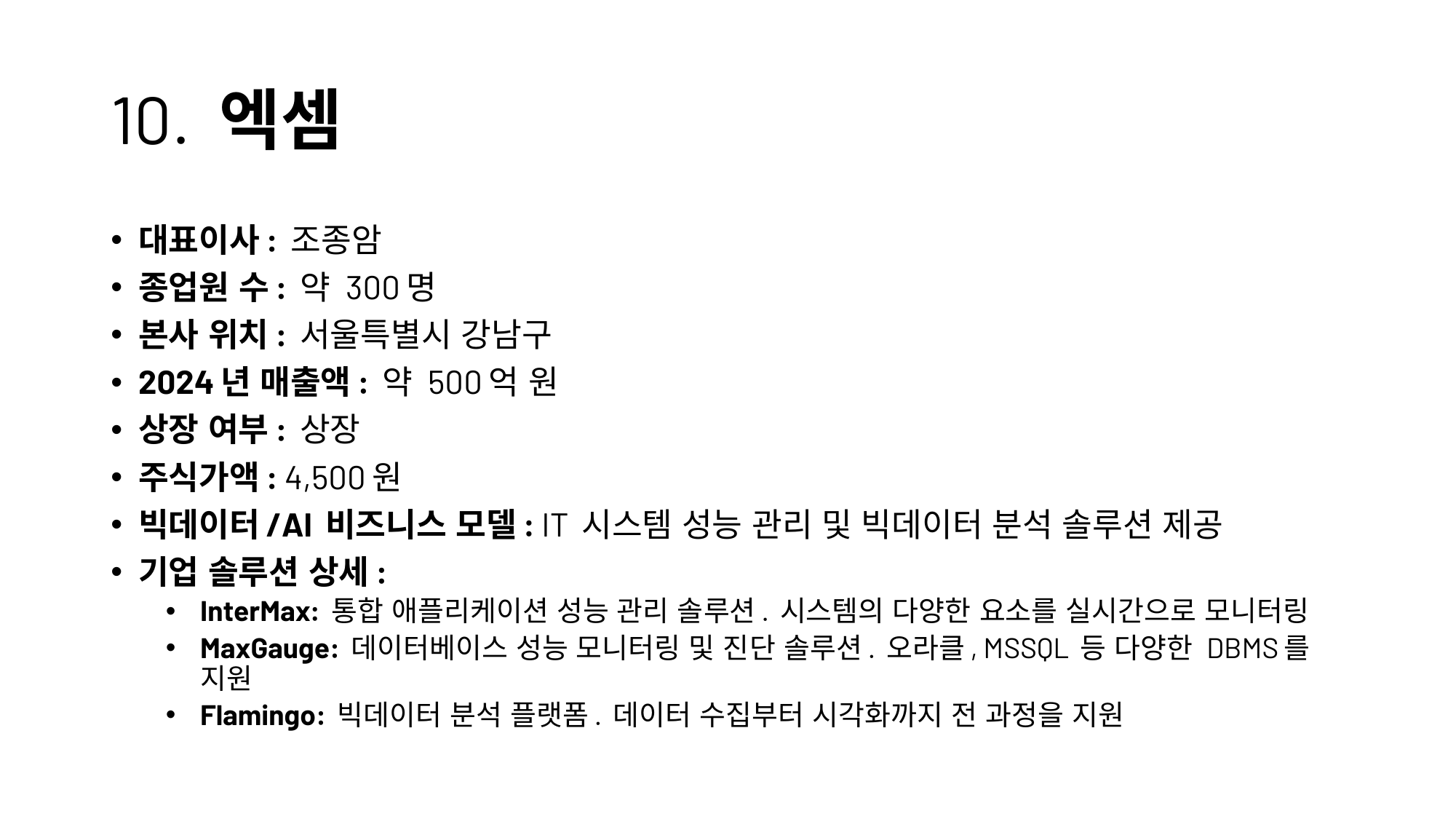

# 10. 엑셈
대표이사: 조종암
종업원 수: 약 300명
본사 위치: 서울특별시 강남구
2024년 매출액: 약 500억 원
상장 여부: 상장
주식가액: 4,500원
빅데이터/AI 비즈니스 모델: IT 시스템 성능 관리 및 빅데이터 분석 솔루션 제공
기업 솔루션 상세:
InterMax: 통합 애플리케이션 성능 관리 솔루션. 시스템의 다양한 요소를 실시간으로 모니터링
MaxGauge: 데이터베이스 성능 모니터링 및 진단 솔루션. 오라클, MSSQL 등 다양한 DBMS를 지원
Flamingo: 빅데이터 분석 플랫폼. 데이터 수집부터 시각화까지 전 과정을 지원